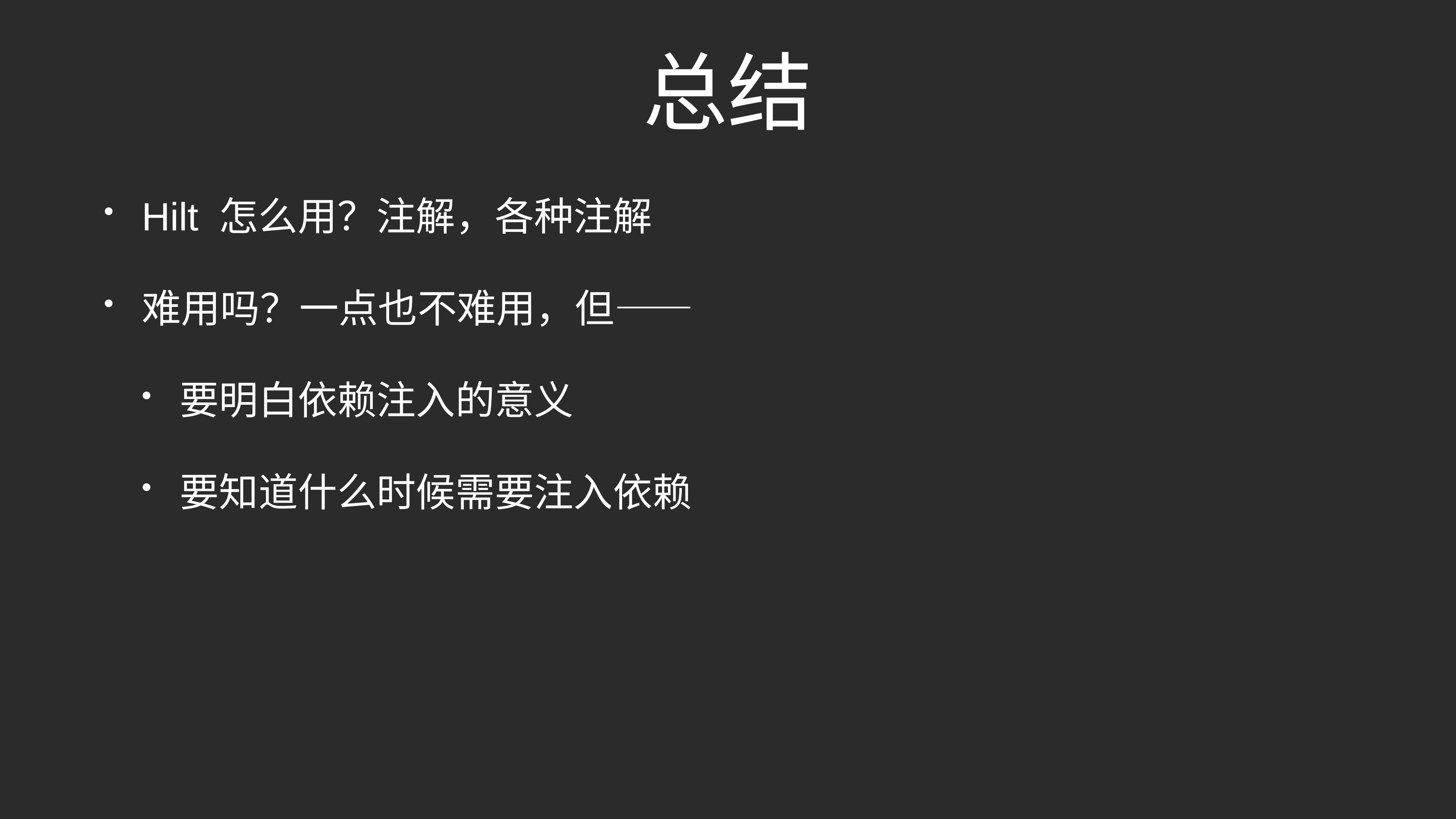

# 总结
Hilt 怎么用？注解，各种注解
难用吗？一点也不难用，但——
要明白依赖注入的意义
要知道什么时候需要注入依赖